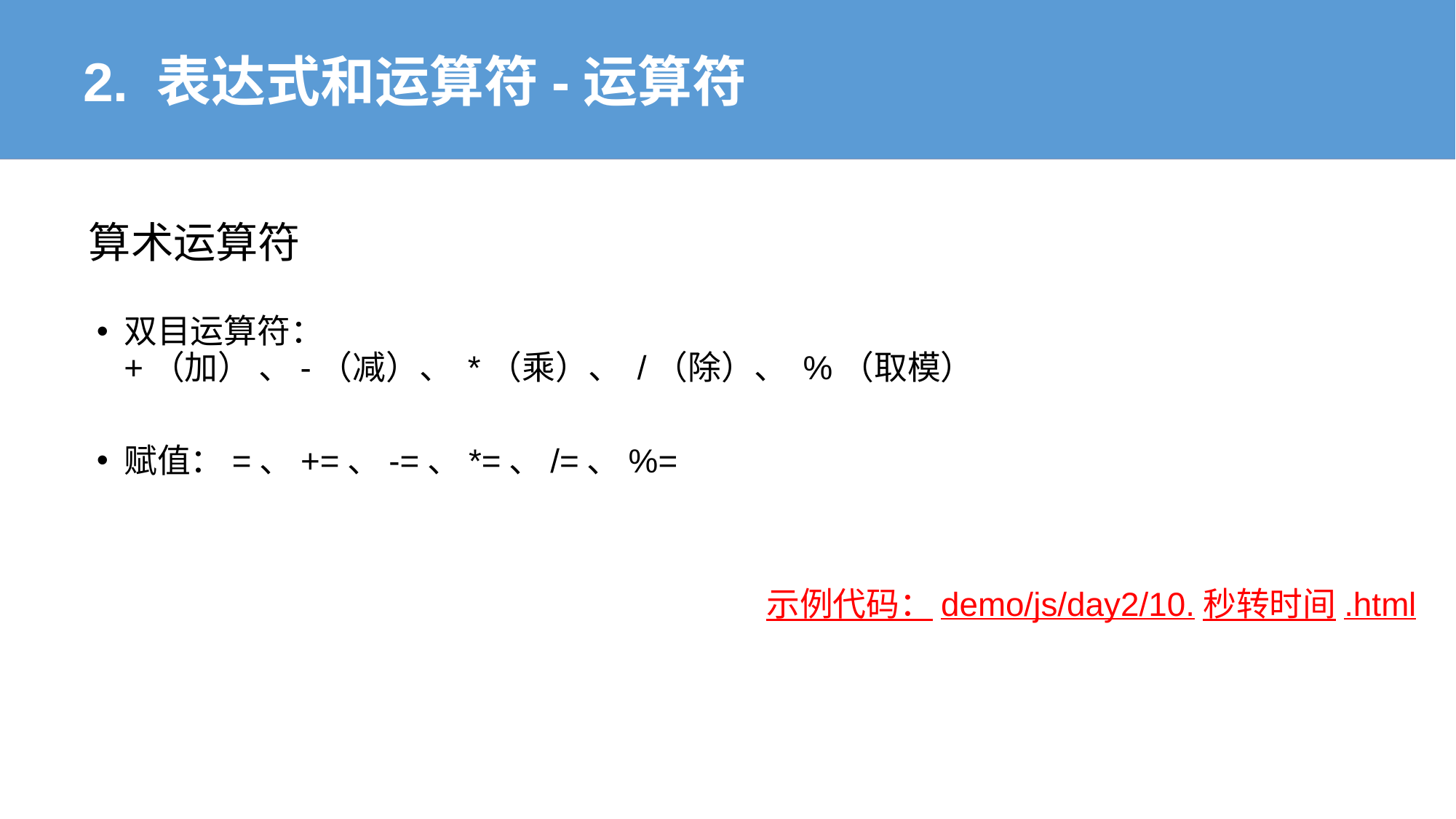

2. 表达式和运算符-运算符

算术运算符

双目运算符：
+（加） 、-（减）、 *（乘）、 /（除）、 %（取模）
赋值：=、+=、-=、*=、/=、%=

示例代码：demo/js/day2/10.秒转时间.html